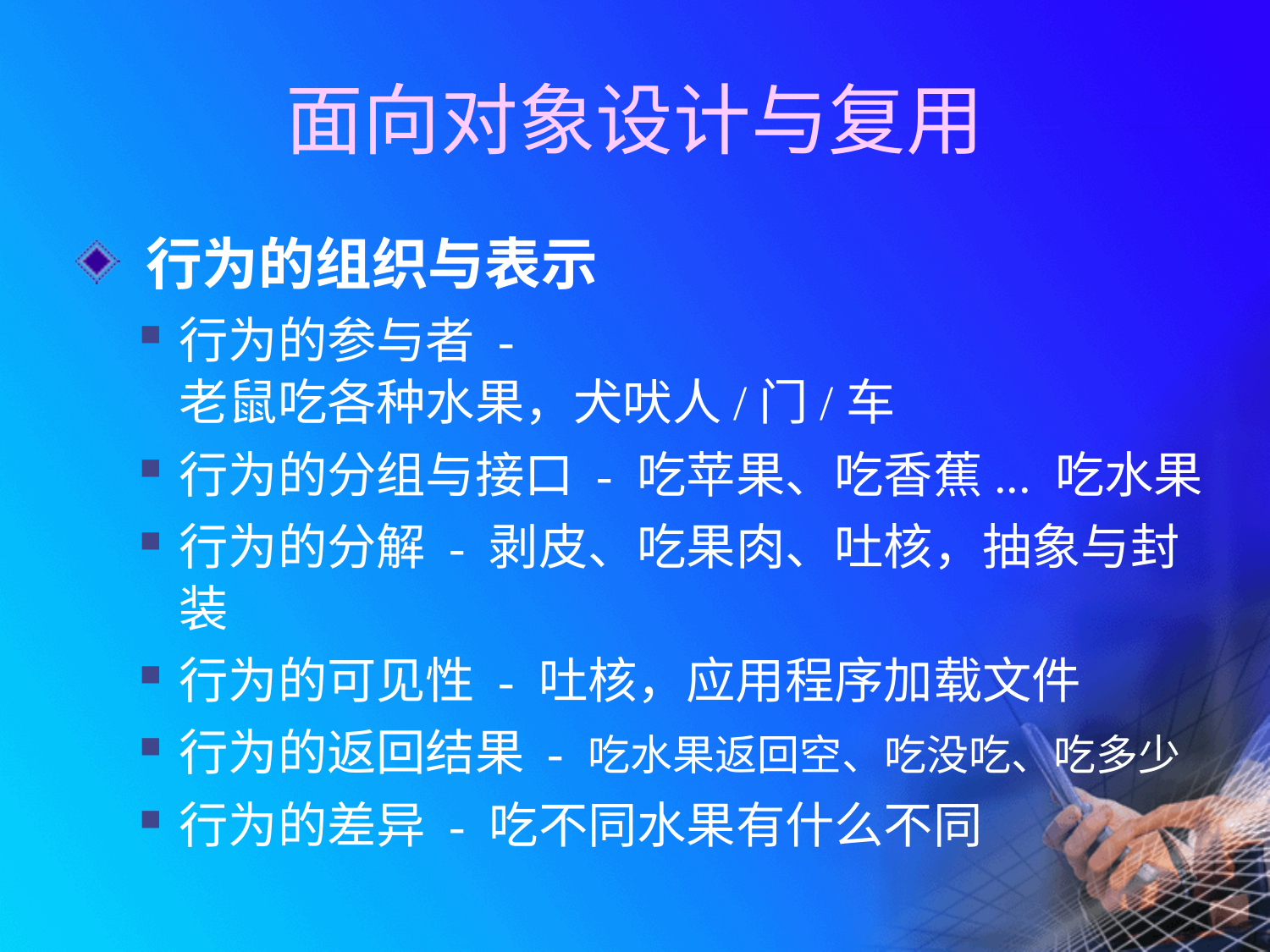

# 面向对象设计与复用
 行为的组织与表示
行为的参与者 - 老鼠吃各种水果，犬吠人/门/车
行为的分组与接口 - 吃苹果、吃香蕉... 吃水果
行为的分解 - 剥皮、吃果肉、吐核，抽象与封装
行为的可见性 - 吐核，应用程序加载文件
行为的返回结果 - 吃水果返回空、吃没吃、吃多少
行为的差异 - 吃不同水果有什么不同